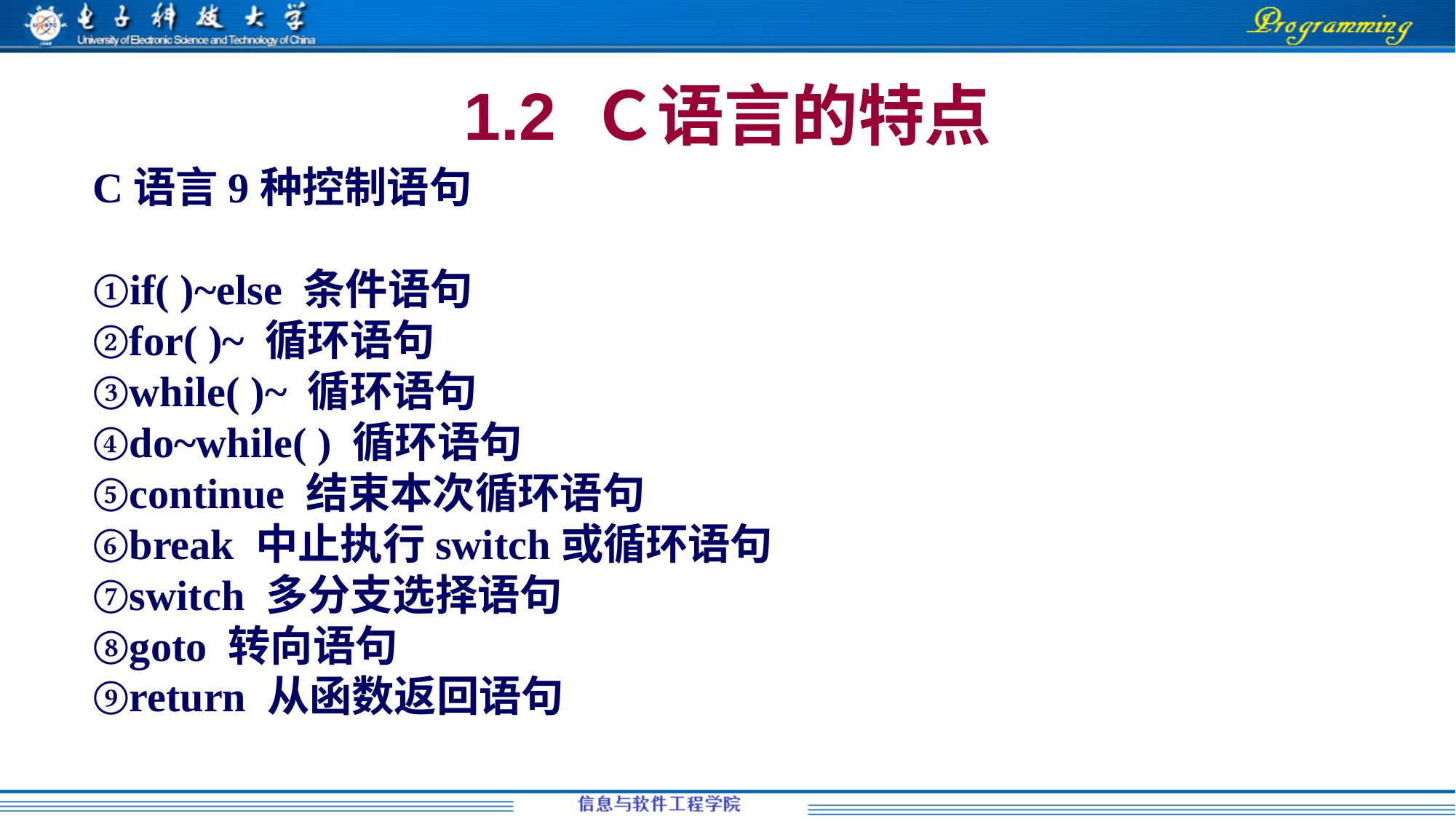

# 1.2 Ｃ语言的特点
C语言9种控制语句

①if( )~else 条件语句
②for( )~ 循环语句
③while( )~ 循环语句
④do~while( ) 循环语句
⑤continue 结束本次循环语句
⑥break 中止执行switch或循环语句
⑦switch 多分支选择语句
⑧goto 转向语句
⑨return 从函数返回语句